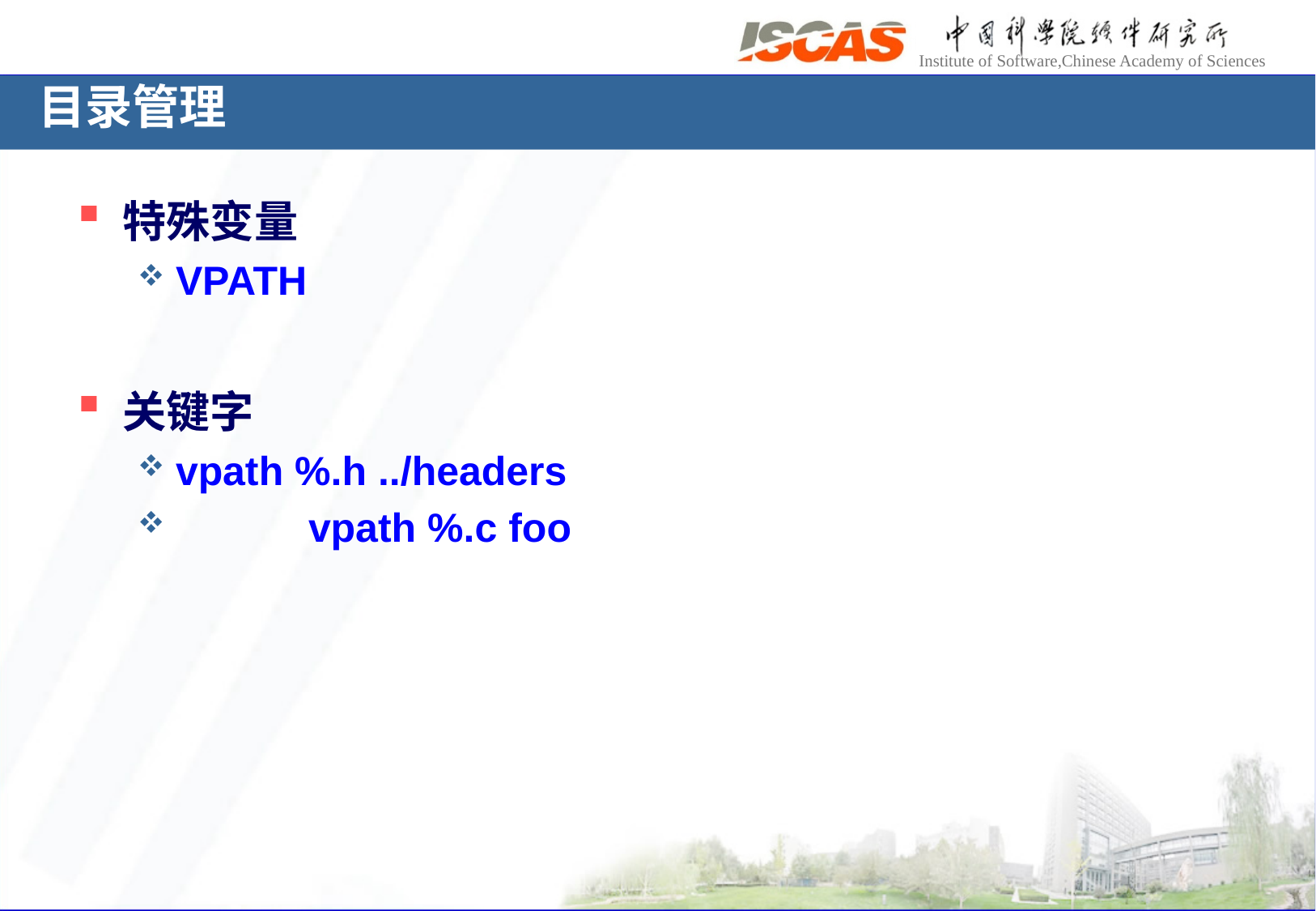

# 目录管理
特殊变量
VPATH

关键字
vpath %.h ../headers
	 vpath %.c foo